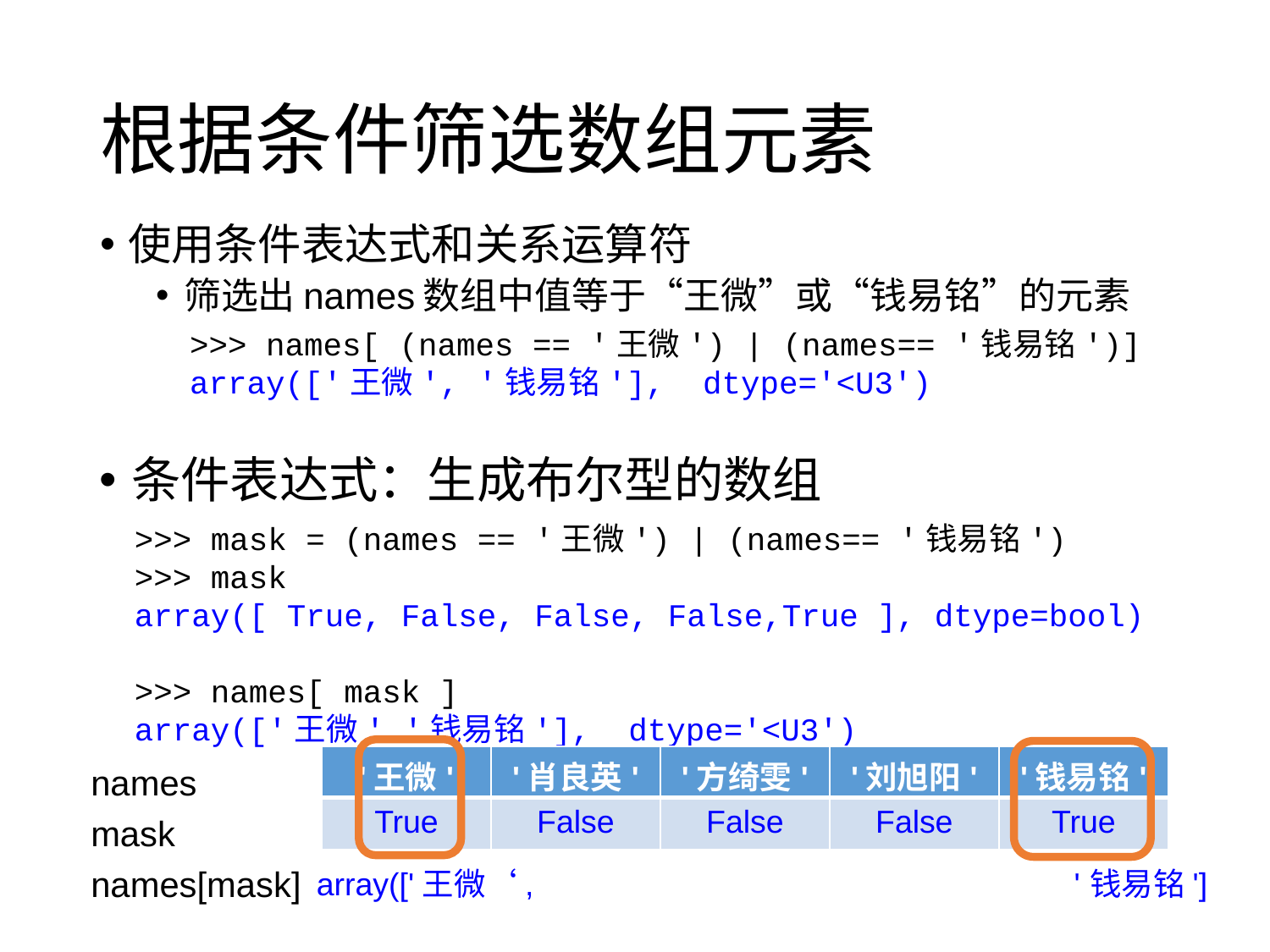

# 根据条件筛选数组元素
使用条件表达式和关系运算符
筛选出names数组中值等于“王微”或“钱易铭”的元素
>>> names[ (names == '王微') | (names== '钱易铭')]
array(['王微', '钱易铭'],  dtype='<U3')
条件表达式：生成布尔型的数组
>>> mask = (names == '王微') | (names== '钱易铭')
>>> mask
array([ True, False, False, False,True ], dtype=bool)
>>> names[ mask ]
array(['王微' '钱易铭'],  dtype='<U3')

names
mask
names[mask]
| '王微' | '肖良英' | '方绮雯' | '刘旭阳' | '钱易铭' |
| --- | --- | --- | --- | --- |
| True | False | False | False | True |
array(['王微‘,                                                             '钱易铭']